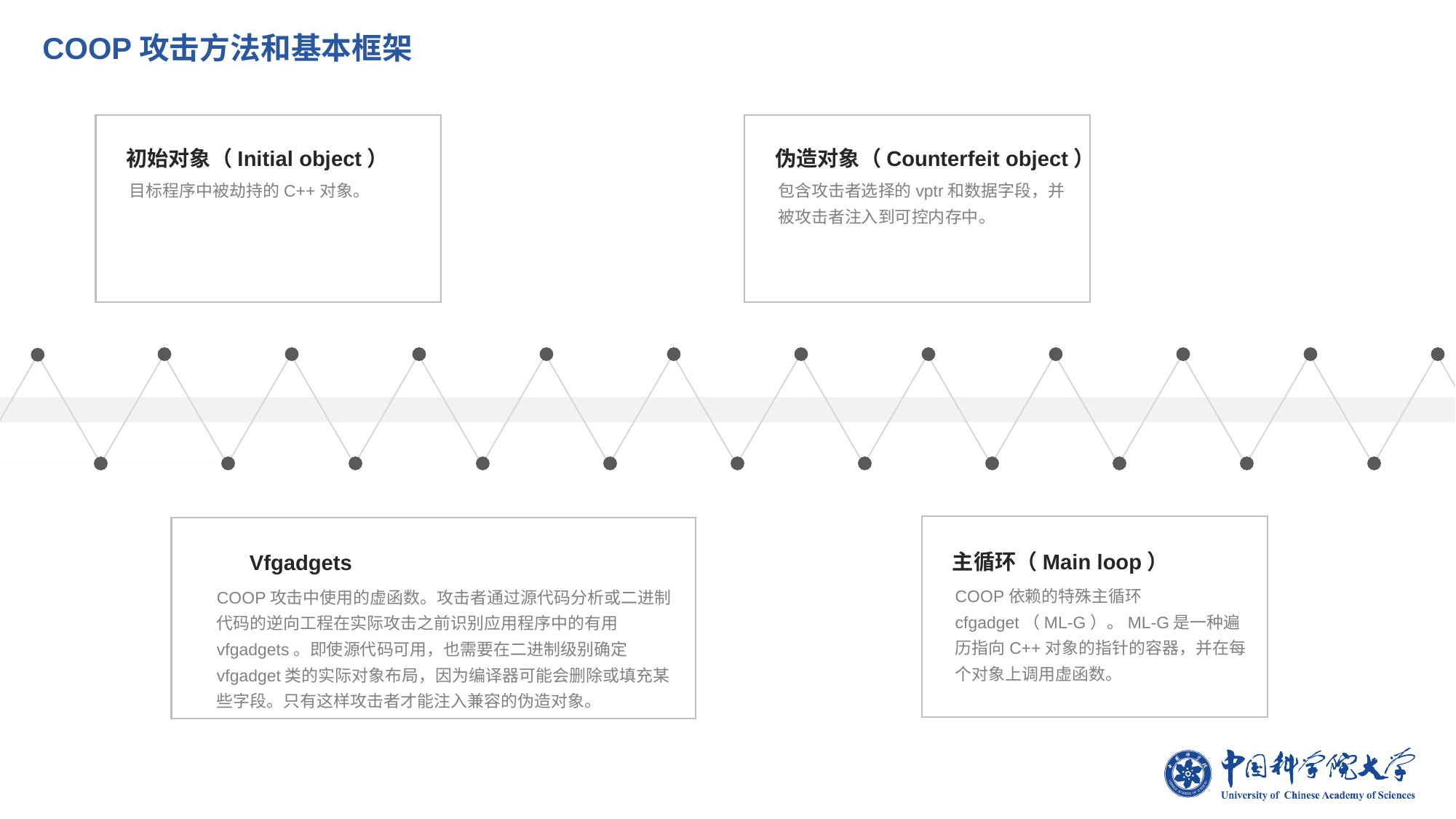

COOP攻击方法和基本框架

初始对象（Initial object）
目标程序中被劫持的C++对象。

伪造对象（Counterfeit object）
包含攻击者选择的vptr和数据字段，并被攻击者注入到可控内存中。

主循环（Main loop）
COOP依赖的特殊主循环cfgadget（ML-G）。ML-G是一种遍历指向C++对象的指针的容器，并在每个对象上调用虚函数。

Vfgadgets
COOP攻击中使用的虚函数。攻击者通过源代码分析或二进制代码的逆向工程在实际攻击之前识别应用程序中的有用 vfgadgets。即使源代码可用，也需要在二进制级别确定 vfgadget类的实际对象布局，因为编译器可能会删除或填充某些字段。只有这样攻击者才能注入兼容的伪造对象。